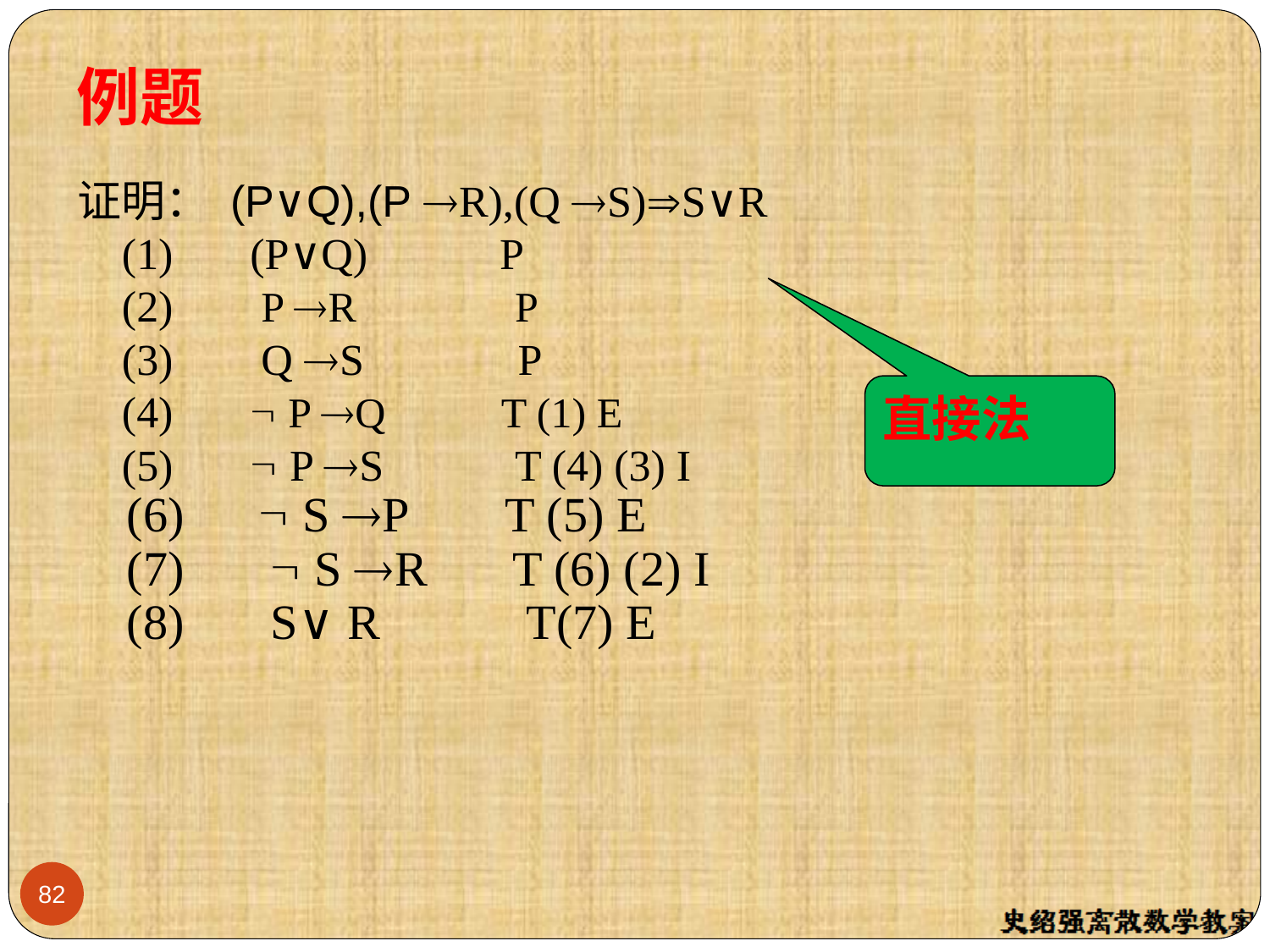

例题
证明： (P∨Q),(P →R),(Q →S)⇒S∨R
    (1)       (P∨Q)            P
    (2)        P →R               P
    (3)        Q →S              P
    (4)       ¬ P →Q           T (1) E
    (5)       ¬ P →S            T (4) (3) I
    (6)      ¬ S →P        T (5) E
    (7)       ¬ S →R       T (6) (2) I
    (8)       S∨R            T(7) E

直接法

82